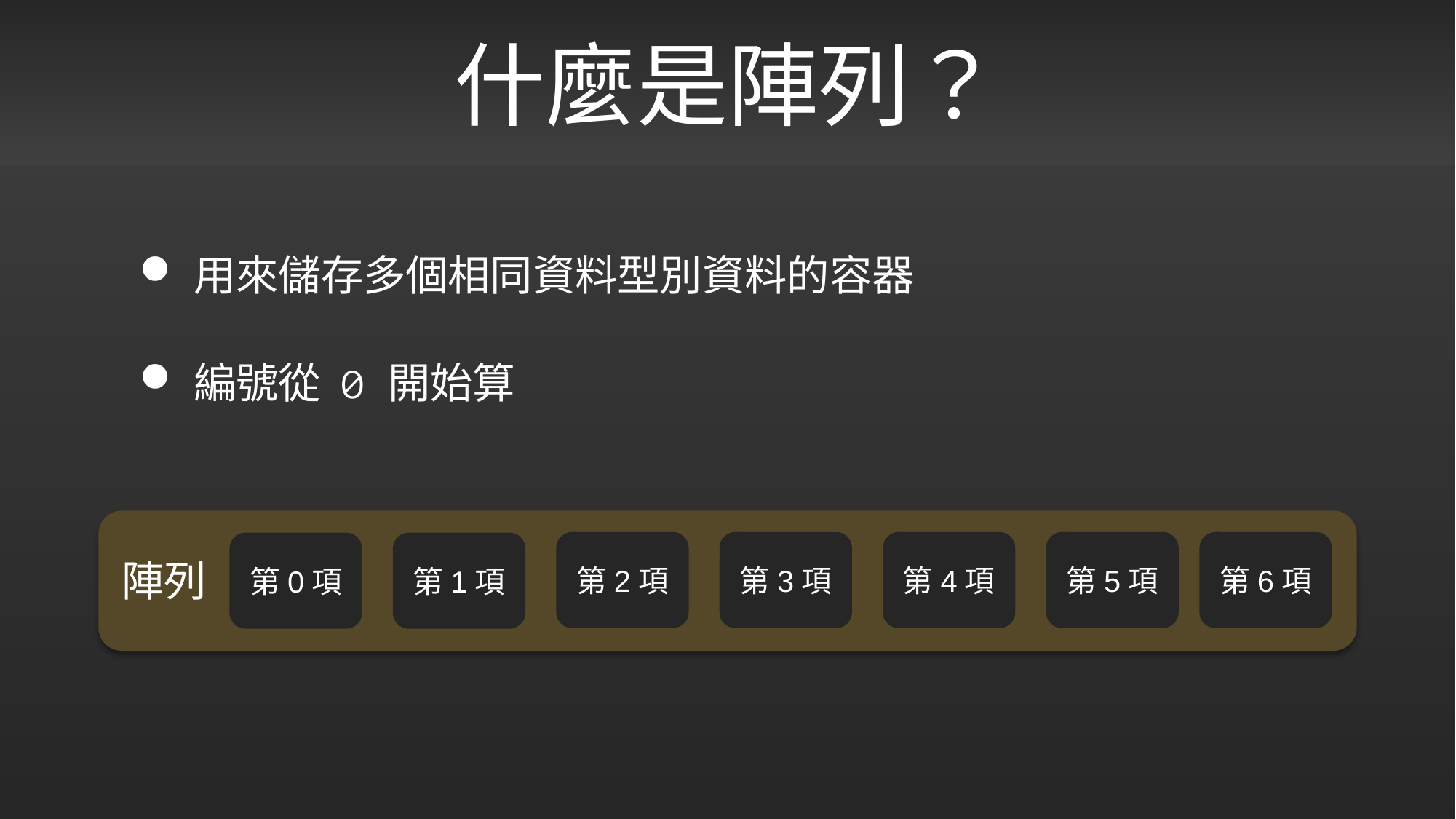

什麼是陣列？
用來儲存多個相同資料型別資料的容器

編號從 0 開始算

第4項
第5項
第6項
第2項
第3項
第0項
第1項
陣列